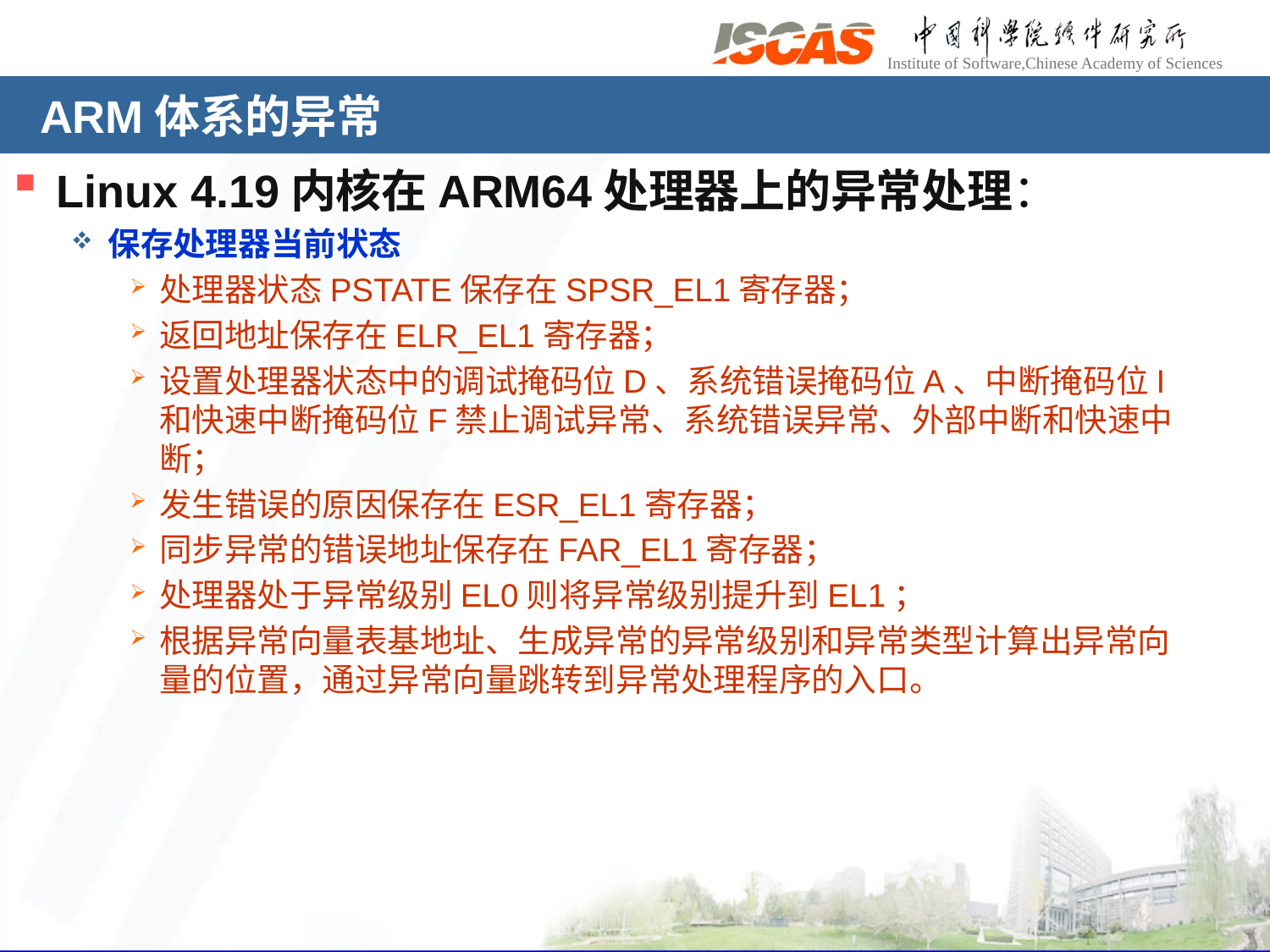

# ARM体系的异常
Linux 4.19内核在ARM64处理器上的异常处理：
保存处理器当前状态
处理器状态PSTATE保存在SPSR_EL1寄存器；
返回地址保存在ELR_EL1寄存器；
设置处理器状态中的调试掩码位D、系统错误掩码位A、中断掩码位I和快速中断掩码位F禁止调试异常、系统错误异常、外部中断和快速中断；
发生错误的原因保存在ESR_EL1寄存器；
同步异常的错误地址保存在FAR_EL1寄存器；
处理器处于异常级别EL0则将异常级别提升到EL1；
根据异常向量表基地址、生成异常的异常级别和异常类型计算出异常向量的位置，通过异常向量跳转到异常处理程序的入口。